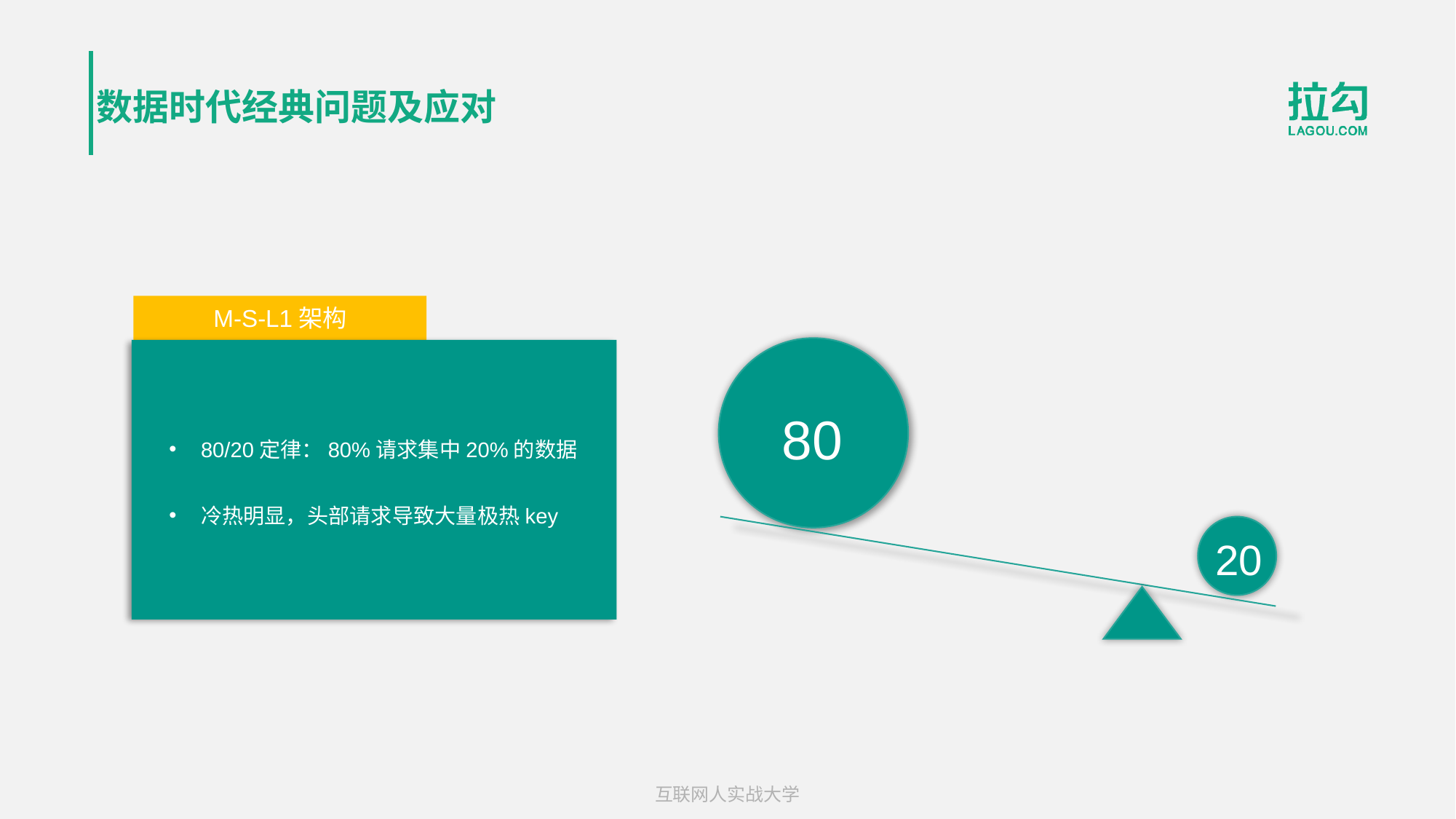

# 数据时代经典问题及应对

M-S-L1架构

80
80/20定律：80%请求集中20%的数据
冷热明显，头部请求导致大量极热key

20